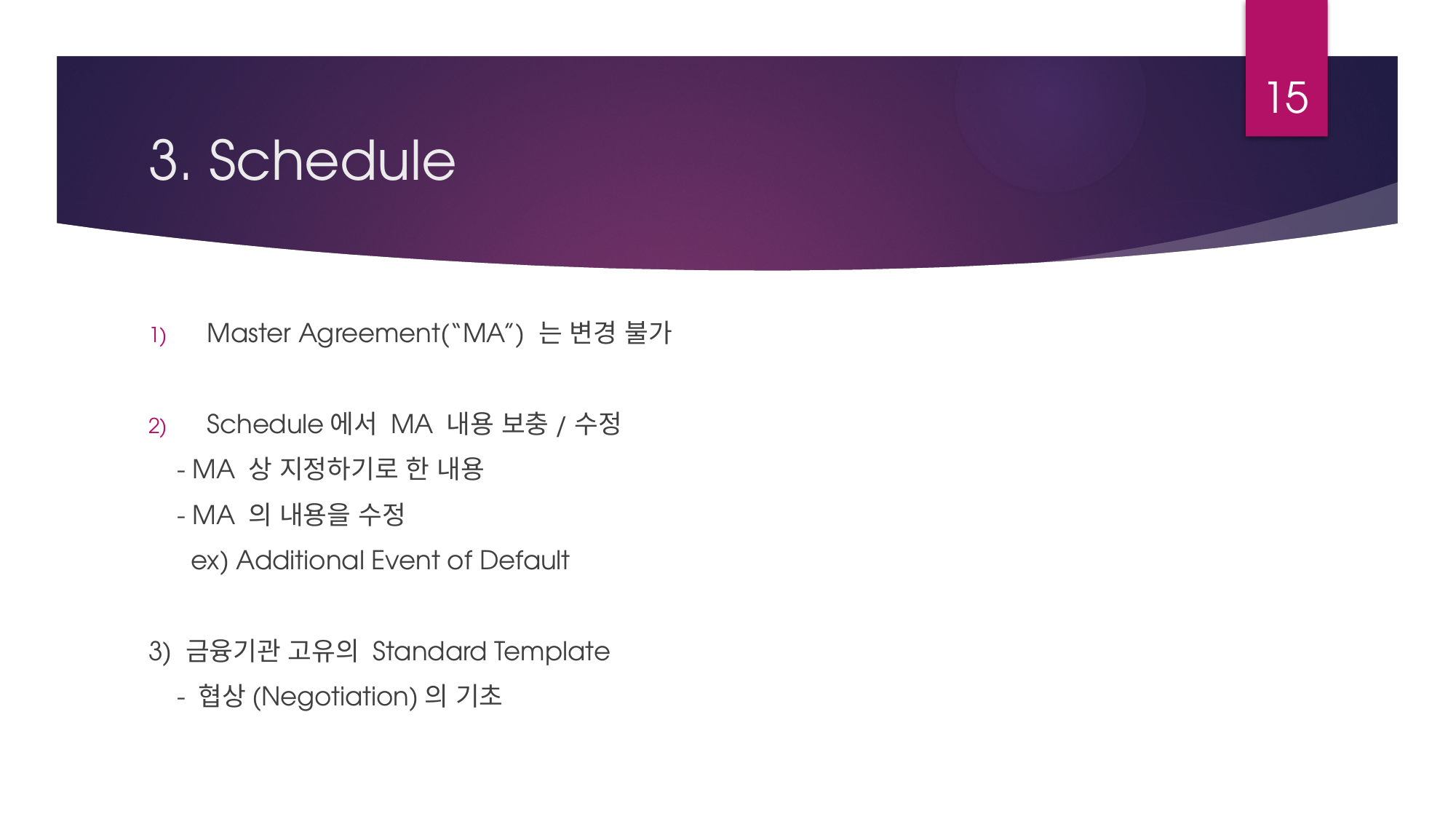

15
# 3. Schedule
Master Agreement(“MA”) 는 변경 불가

Schedule에서 MA 내용 보충/수정
    - MA 상 지정하기로 한 내용
    - MA 의 내용을 수정
      ex) Additional Event of Default

3) 금융기관 고유의 Standard Template
    - 협상(Negotiation)의 기초